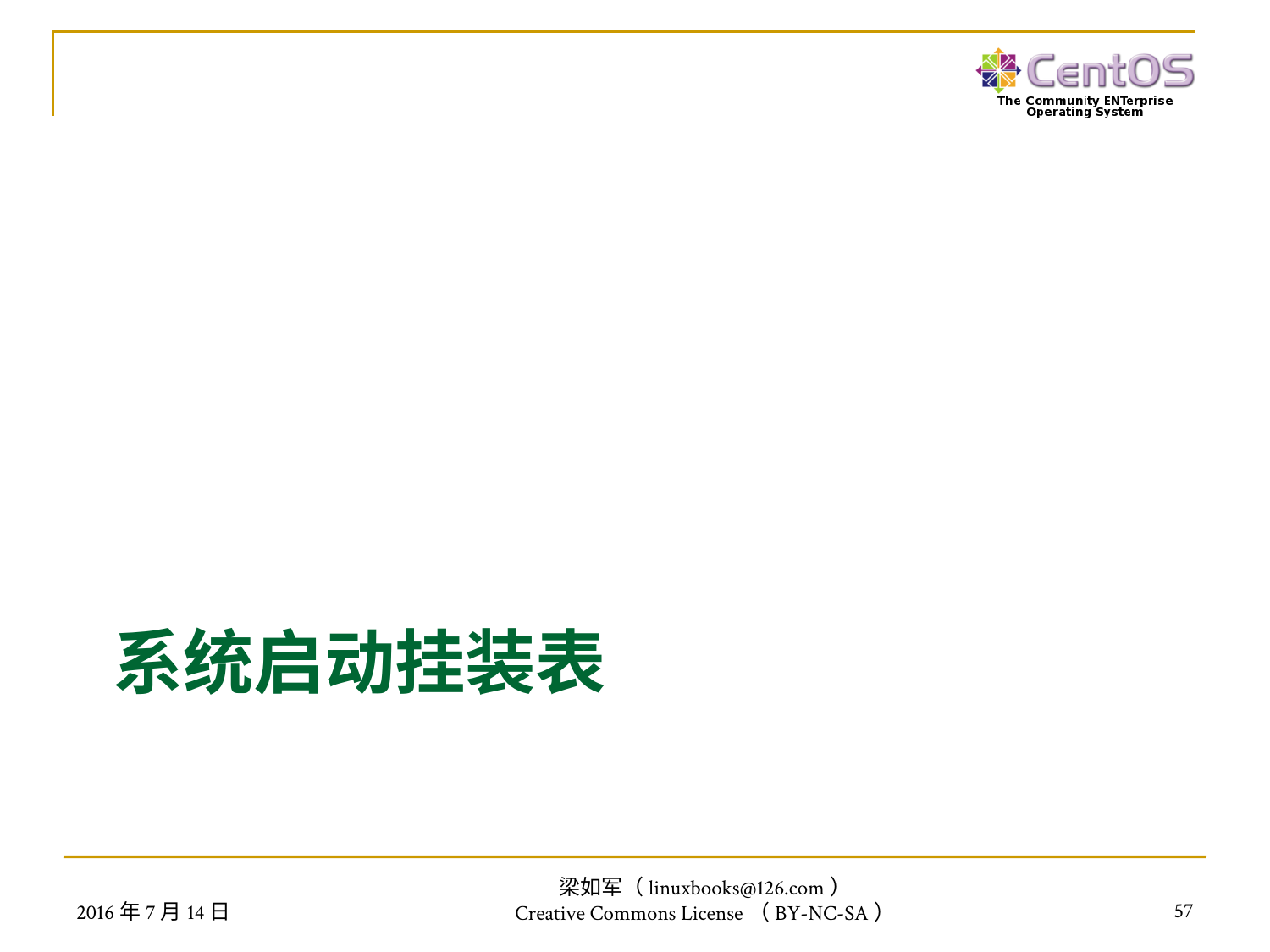

# 系统启动挂装表
2016年7月14日
57
梁如军（linuxbooks@126.com）
Creative Commons License（BY-NC-SA）